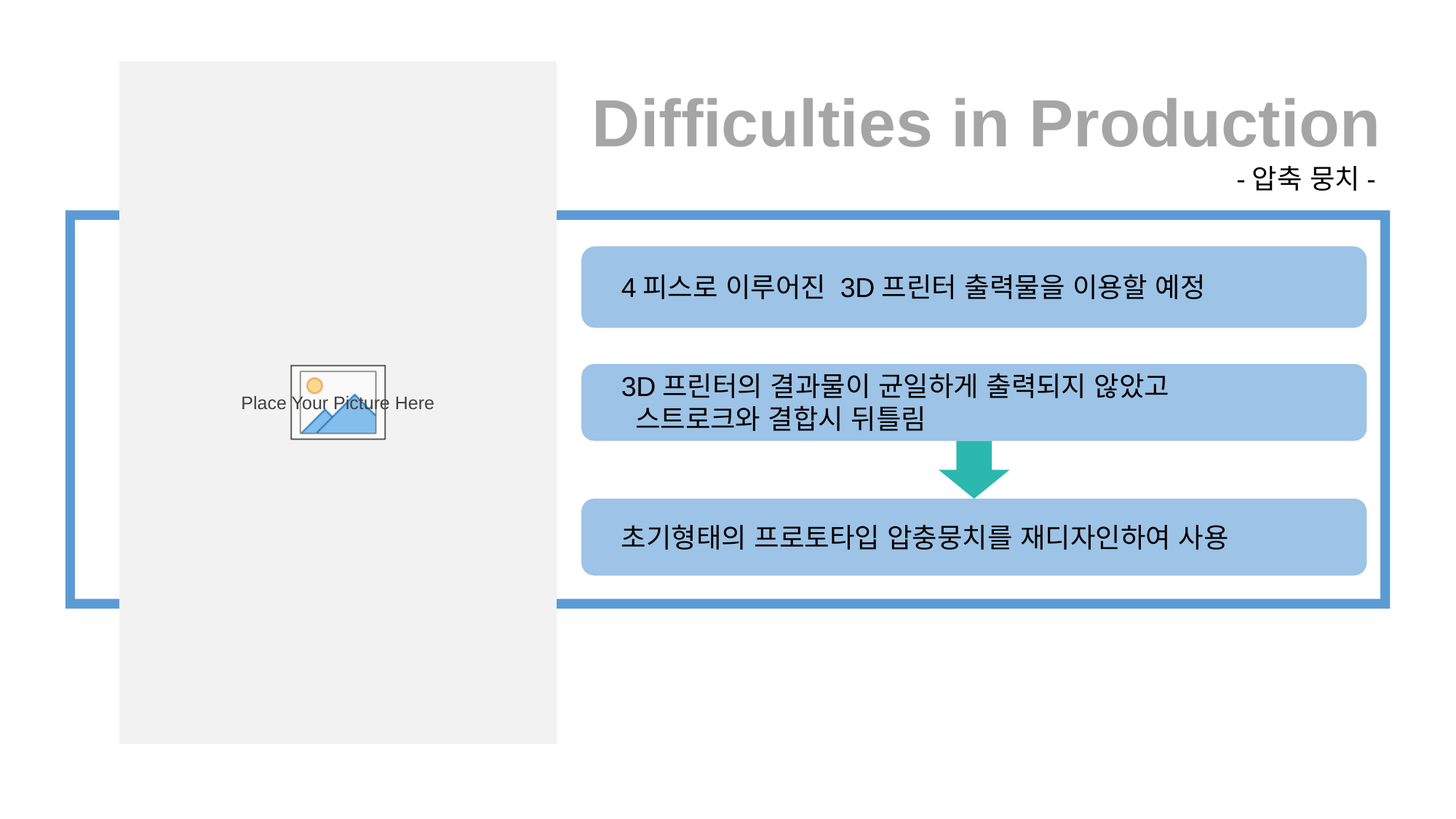

Difficulties in Production
-압축 뭉치-

4피스로 이루어진 3D프린터 출력물을 이용할 예정
3D프린터의 결과물이 균일하게 출력되지 않았고
 스트로크와 결합시 뒤틀림

초기형태의 프로토타입 압충뭉치를 재디자인하여 사용